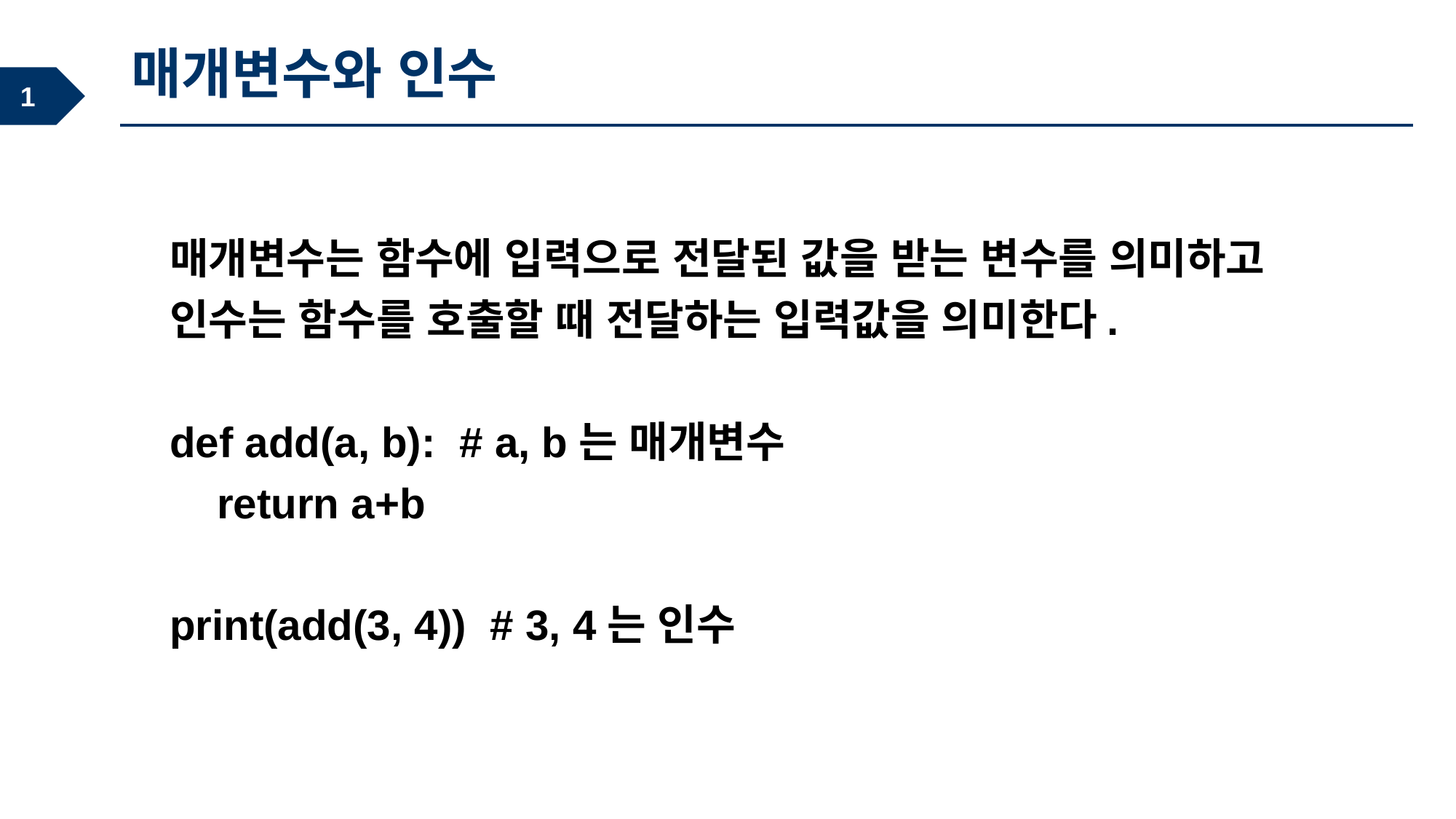

매개변수와 인수
매개변수는 함수에 입력으로 전달된 값을 받는 변수를 의미하고 인수는 함수를 호출할 때 전달하는 입력값을 의미한다.

def add(a, b):  # a, b는 매개변수
    return a+b

print(add(3, 4))  # 3, 4는 인수